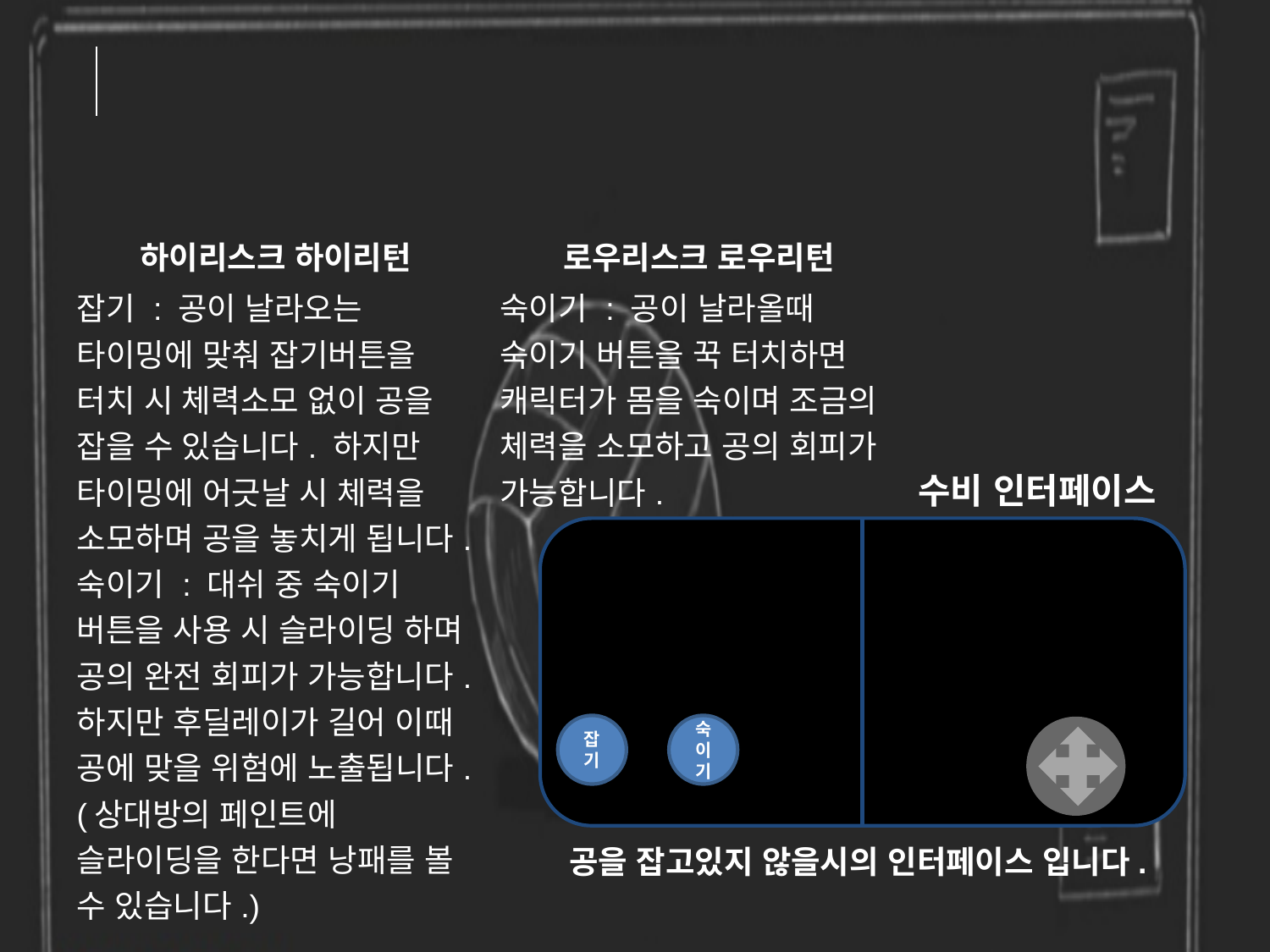

2
6
게임 플레이
| 하이리스크 하이리턴 | 로우리스크 로우리턴 |
| --- | --- |
| 잡기 : 공이 날라오는 타이밍에 맞춰 잡기버튼을 터치 시 체력소모 없이 공을 잡을 수 있습니다. 하지만 타이밍에 어긋날 시 체력을 소모하며 공을 놓치게 됩니다. 숙이기 : 대쉬 중 숙이기 버튼을 사용 시 슬라이딩 하며 공의 완전 회피가 가능합니다. 하지만 후딜레이가 길어 이때 공에 맞을 위험에 노출됩니다. (상대방의 페인트에 슬라이딩을 한다면 낭패를 볼 수 있습니다.) | 숙이기 : 공이 날라올때 숙이기 버튼을 꾹 터치하면 캐릭터가 몸을 숙이며 조금의 체력을 소모하고 공의 회피가 가능합니다. |
수비 인터페이스

잡기
숙이기

공을 잡고있지 않을시의 인터페이스 입니다.